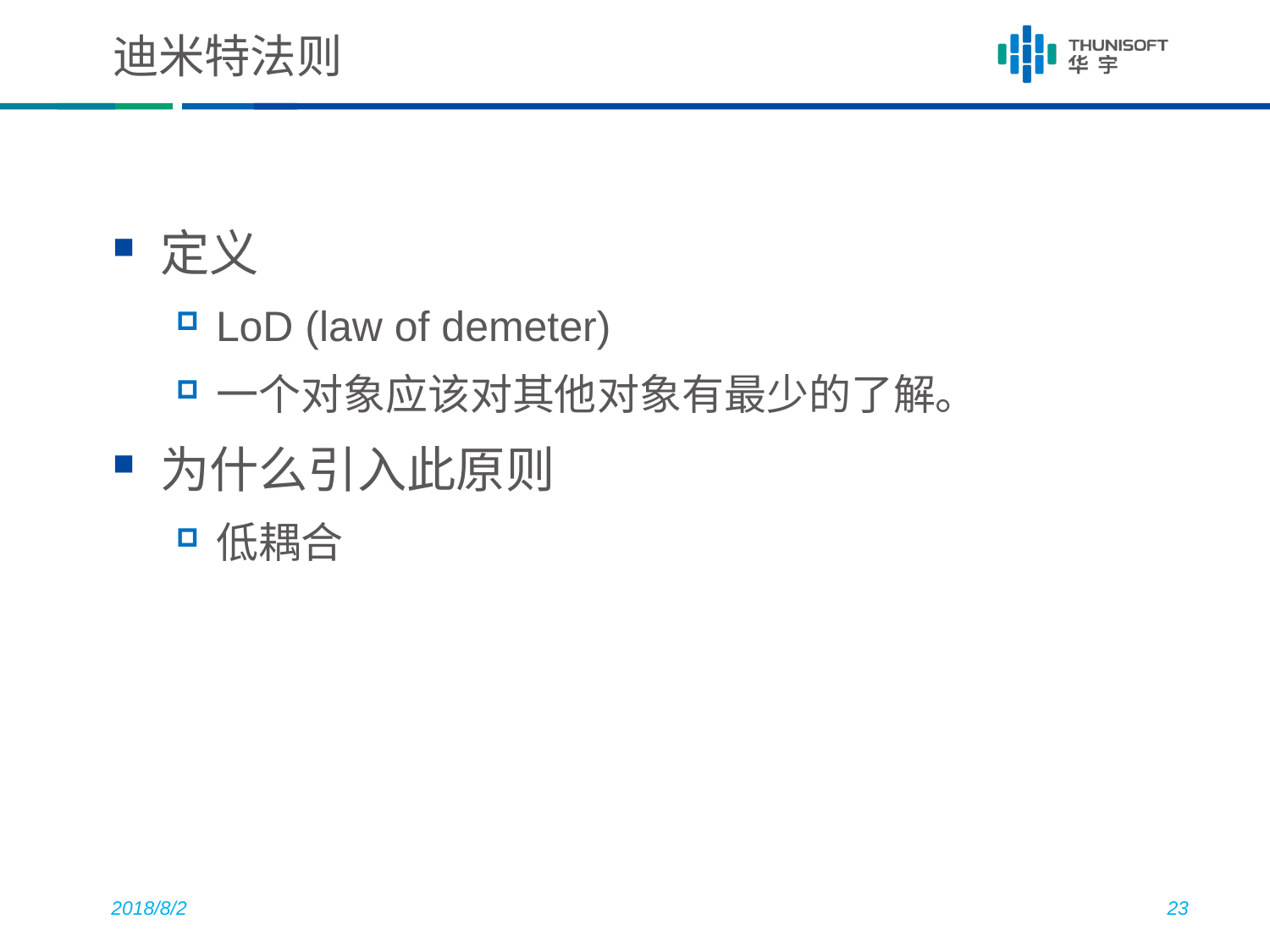

# 迪米特法则

定义
LoD (law of demeter)
一个对象应该对其他对象有最少的了解。
为什么引入此原则
低耦合

2018/8/2
23